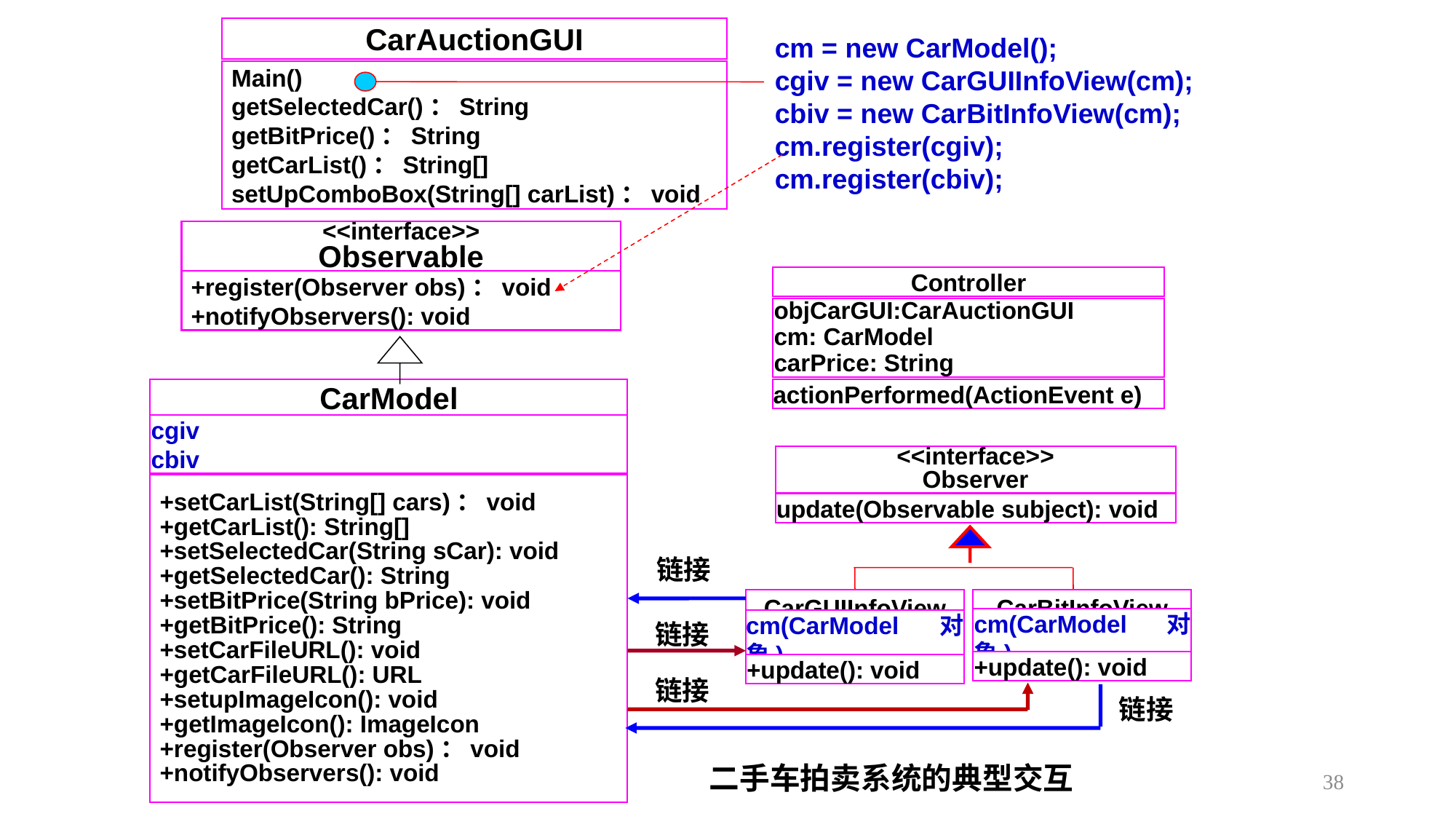

CarAuctionGUI
cm = new CarModel();
cgiv = new CarGUIInfoView(cm);
cbiv = new CarBitInfoView(cm);
cm.register(cgiv);
cm.register(cbiv);
Main()
getSelectedCar()：String
getBitPrice()：String
getCarList()：String[]
setUpComboBox(String[] carList)：void

<<interface>>
Observable
+register(Observer obs)：void
+notifyObservers(): void
Controller
objCarGUI:CarAuctionGUI
cm: CarModel
carPrice: String
actionPerformed(ActionEvent e)

CarModel
cgiv
cbiv
<<interface>>
Observer
+setCarList(String[] cars)：void
+getCarList(): String[]
+setSelectedCar(String sCar): void
+getSelectedCar(): String
+setBitPrice(String bPrice): void
+getBitPrice(): String
+setCarFileURL(): void
+getCarFileURL(): URL
+setupImageIcon(): void
+getImageIcon(): ImageIcon
+register(Observer obs)：void
+notifyObservers(): void
update(Observable subject): void

链接

CarGUIInfoView
CarBitInfoView
链接
cm(CarModel对象)
cm(CarModel对象)

+update(): void
+update(): void
链接

链接
二手车拍卖系统的典型交互
38